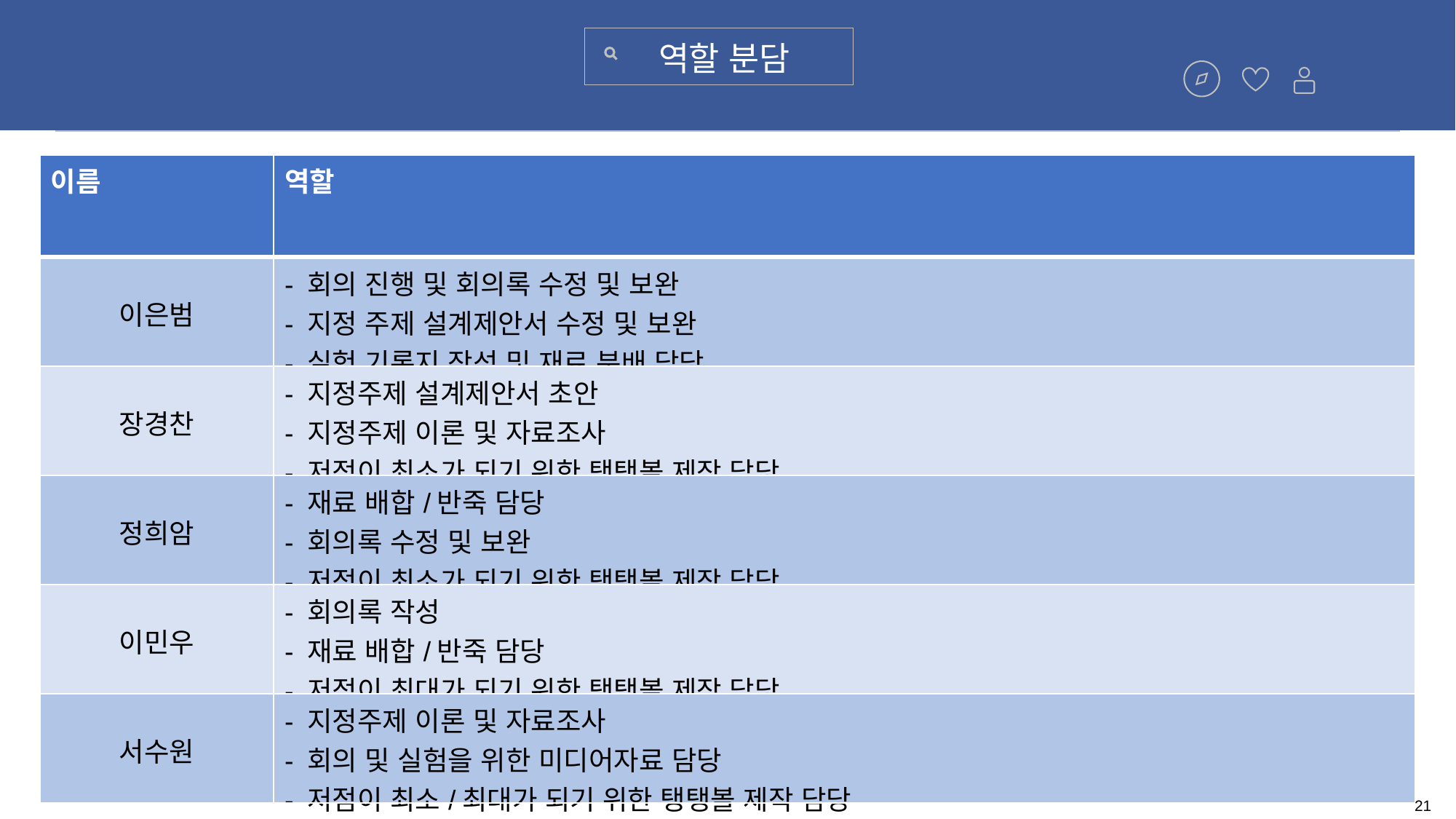

역할 분담

| 이름 | 역할 |
| --- | --- |
| 이은범 | - 회의 진행 및 회의록 수정 및 보완 - 지정 주제 설계제안서 수정 및 보완 - 실험 기록지 작성 및 재료 분배 담당 |
| 장경찬 | - 지정주제 설계제안서 초안 - 지정주제 이론 및 자료조사 - 저점이 최소가 되기 위한 탱탱볼 제작 담당 |
| 정희암 | - 재료 배합/반죽 담당 - 회의록 수정 및 보완 - 저점이 최소가 되기 위한 탱탱볼 제작 담당 |
| 이민우 | - 회의록 작성 - 재료 배합/반죽 담당 - 저점이 최대가 되기 위한 탱탱볼 제작 담당 |
| 서수원 | - 지정주제 이론 및 자료조사 - 회의 및 실험을 위한 미디어자료 담당 - 저점이 최소/최대가 되기 위한 탱탱볼 제작 담당 |
21